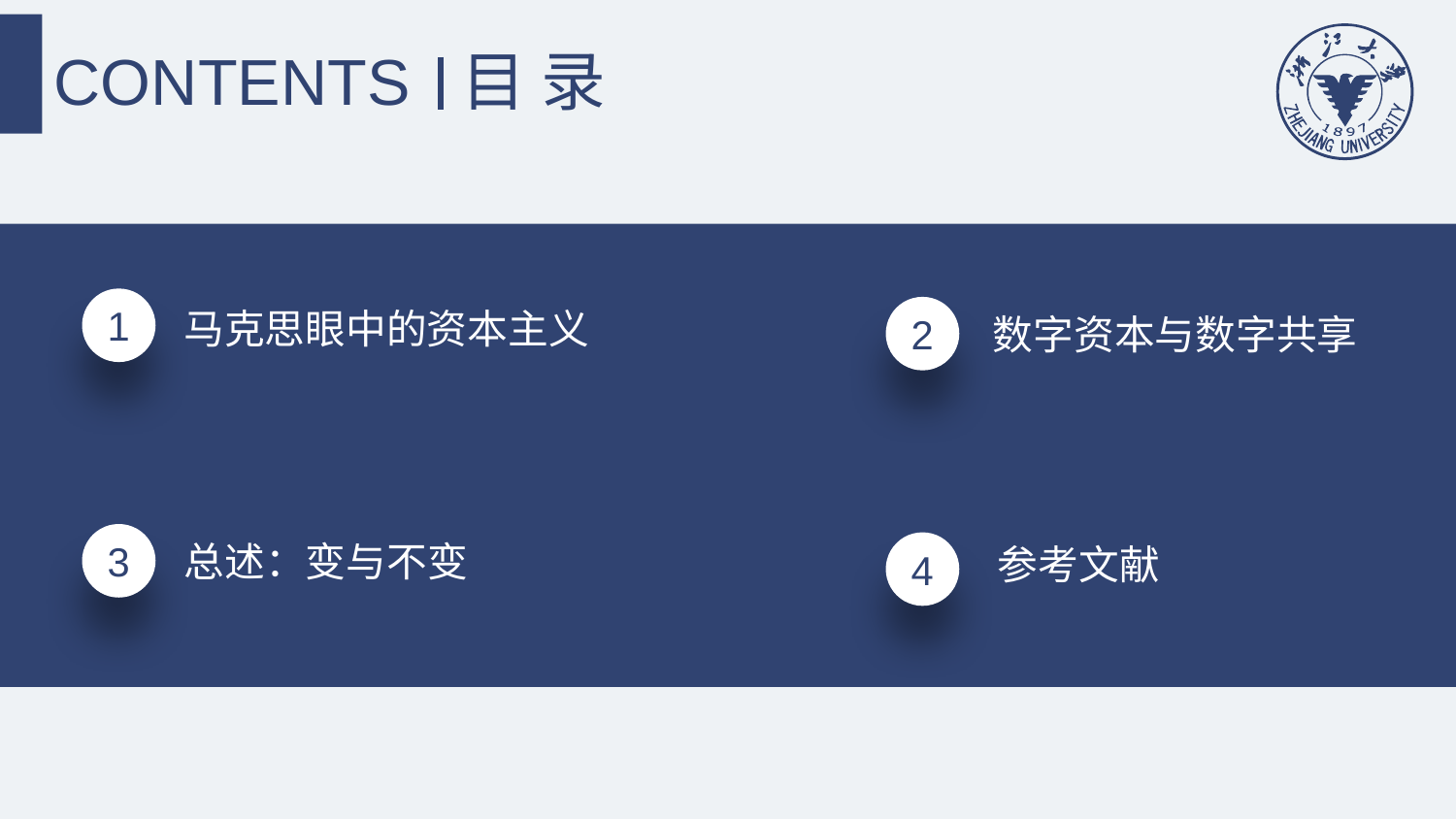

目 录
CONTENTS

1
马克思眼中的资本主义
2
数字资本与数字共享
3
总述：变与不变
4
参考文献